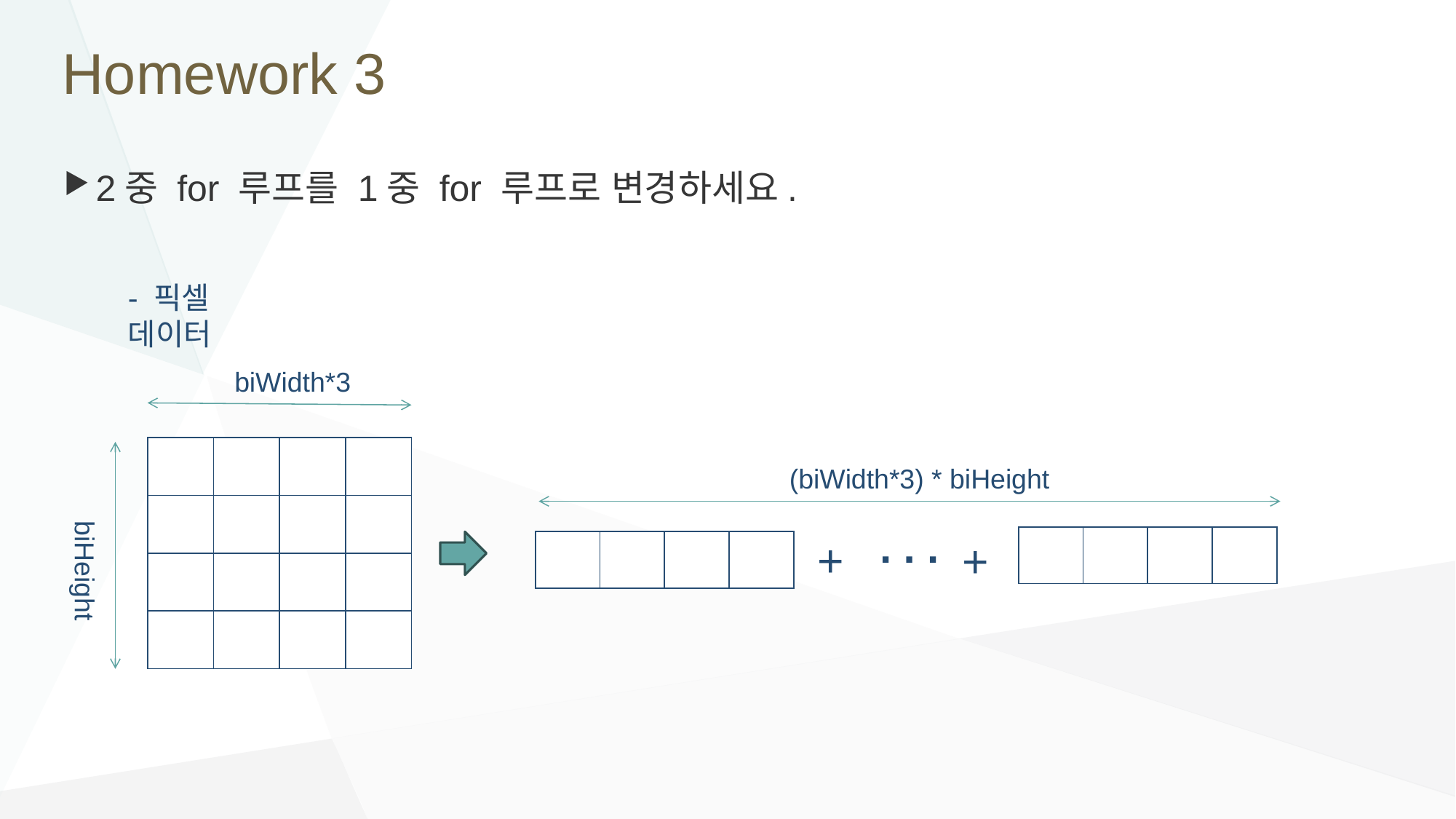

# Homework 3
2중 for 루프를 1중 for 루프로 변경하세요.
- 픽셀 데이터
biWidth*3
|  |  |  |  |
| --- | --- | --- | --- |
|  |  |  |  |
|  |  |  |  |
|  |  |  |  |
(biWidth*3) * biHeight
biHeight
. . .
+
+
|  |  |  |  |
| --- | --- | --- | --- |

|  |  |  |  |
| --- | --- | --- | --- |